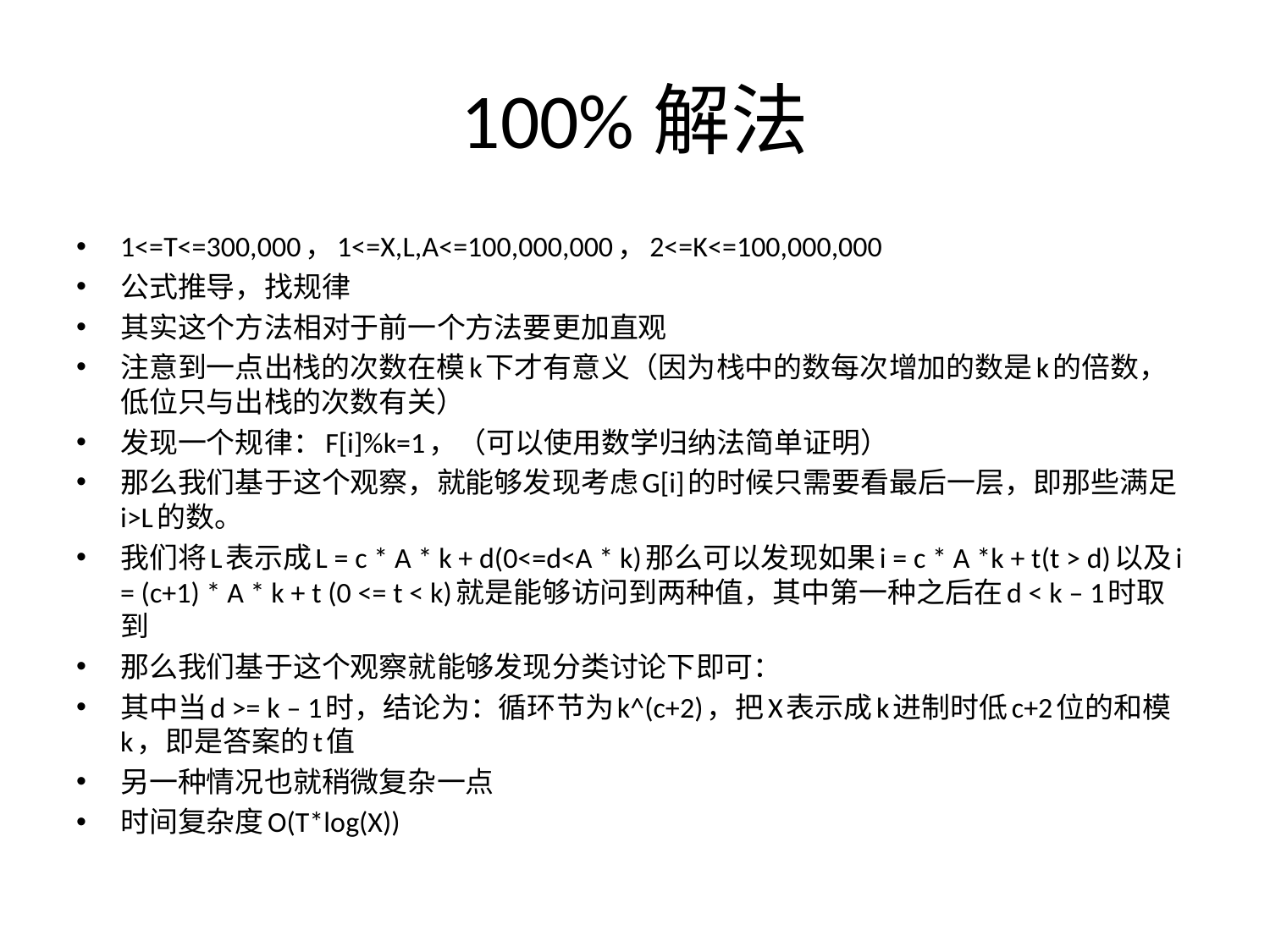

# 100%解法
1<=T<=300,000，1<=X,L,A<=100,000,000，2<=K<=100,000,000
公式推导，找规律
其实这个方法相对于前一个方法要更加直观
注意到一点出栈的次数在模k下才有意义（因为栈中的数每次增加的数是k的倍数，低位只与出栈的次数有关）
发现一个规律：F[i]%k=1，（可以使用数学归纳法简单证明）
那么我们基于这个观察，就能够发现考虑G[i]的时候只需要看最后一层，即那些满足i>L的数。
我们将L表示成L = c * A * k + d(0<=d<A * k)那么可以发现如果i = c * A *k + t(t > d)以及i = (c+1) * A * k + t (0 <= t < k)就是能够访问到两种值，其中第一种之后在d < k – 1时取到
那么我们基于这个观察就能够发现分类讨论下即可：
其中当d >= k – 1时，结论为：循环节为k^(c+2)，把X表示成k进制时低c+2位的和模k，即是答案的t值
另一种情况也就稍微复杂一点
时间复杂度O(T*log(X))